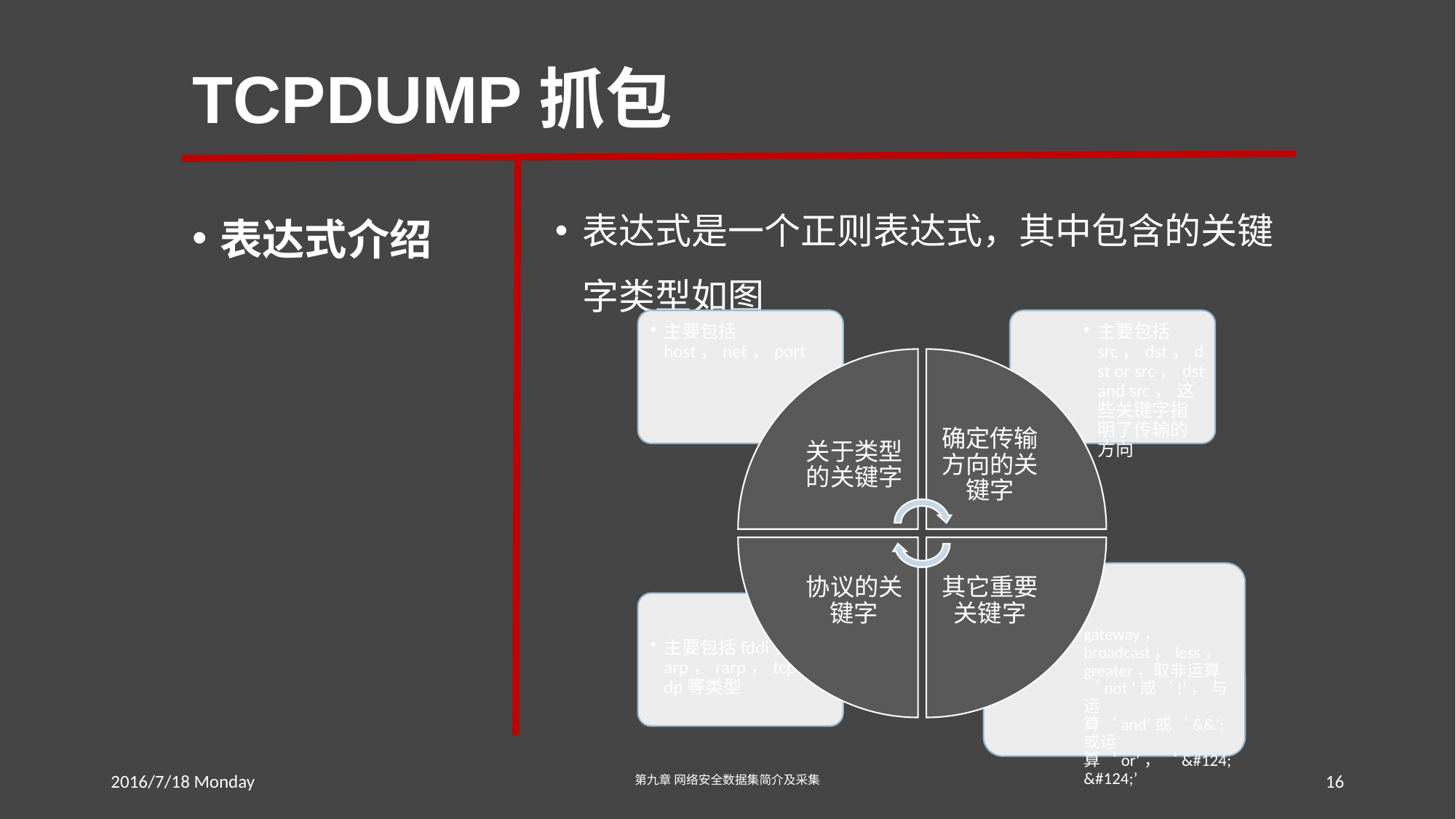

# TCPDUMP抓包
表达式是一个正则表达式，其中包含的关键字类型如图
表达式介绍
gateway， broadcast，less， greater，取非运算‘not ’或‘!’， 与运算‘and’或‘&&’;或运算‘or’，‘&#124;&#124;’
主要包括fddi，ip，arp，rarp，tcp，udp等类型
主要包括src，dst，dst or src，dst and src， 这些关键字指明了传输的方向
主要包括host，net，port
关于类型的关键字
确定传输方向的关键字
其它重要关键字
协议的关键字
2016/7/18 Monday
第九章 网络安全数据集简介及采集
16